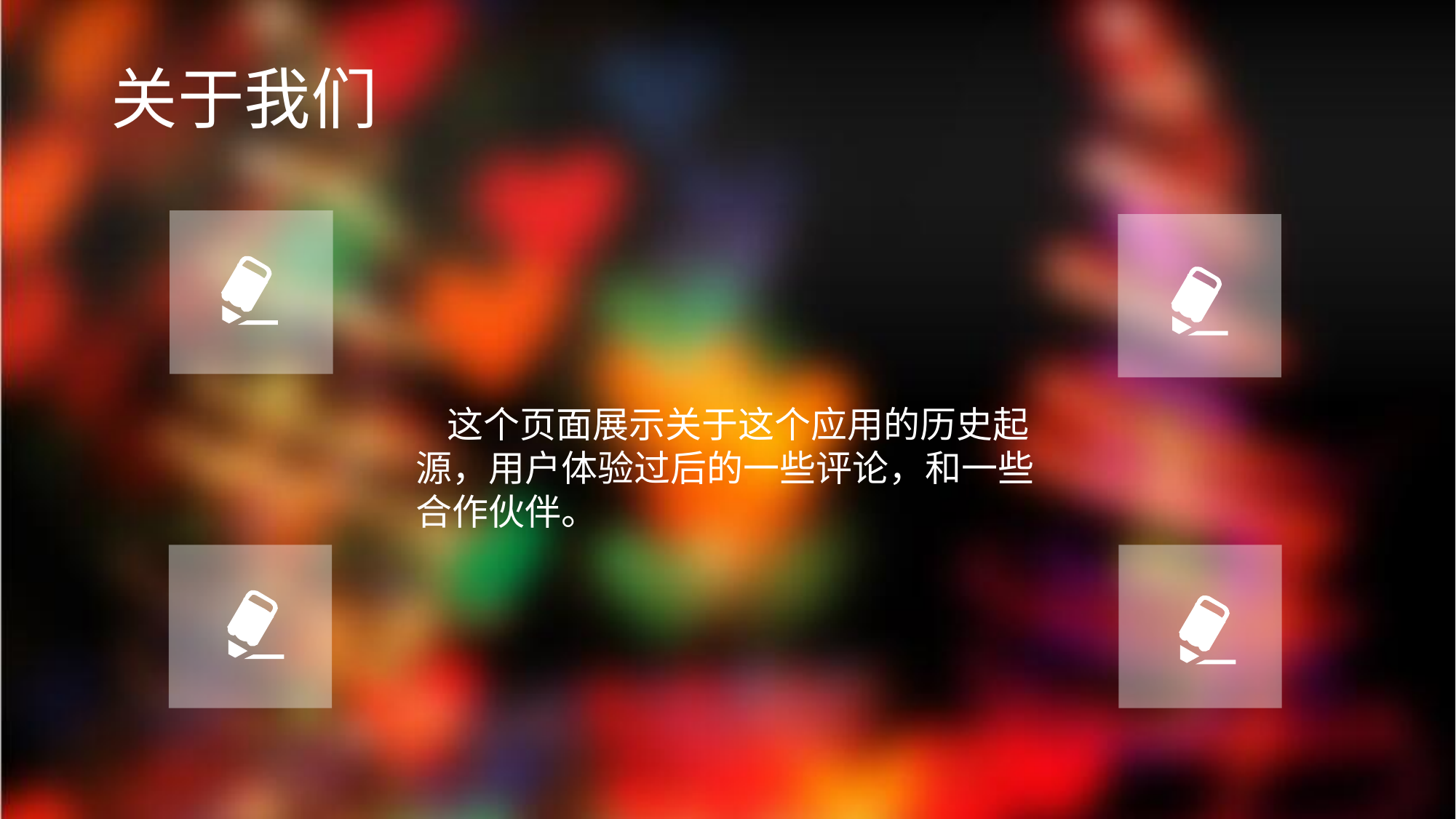

# 关于我们

    这个页面展示关于这个应用的历史起源，用户体验过后的一些评论，和一些合作伙伴。